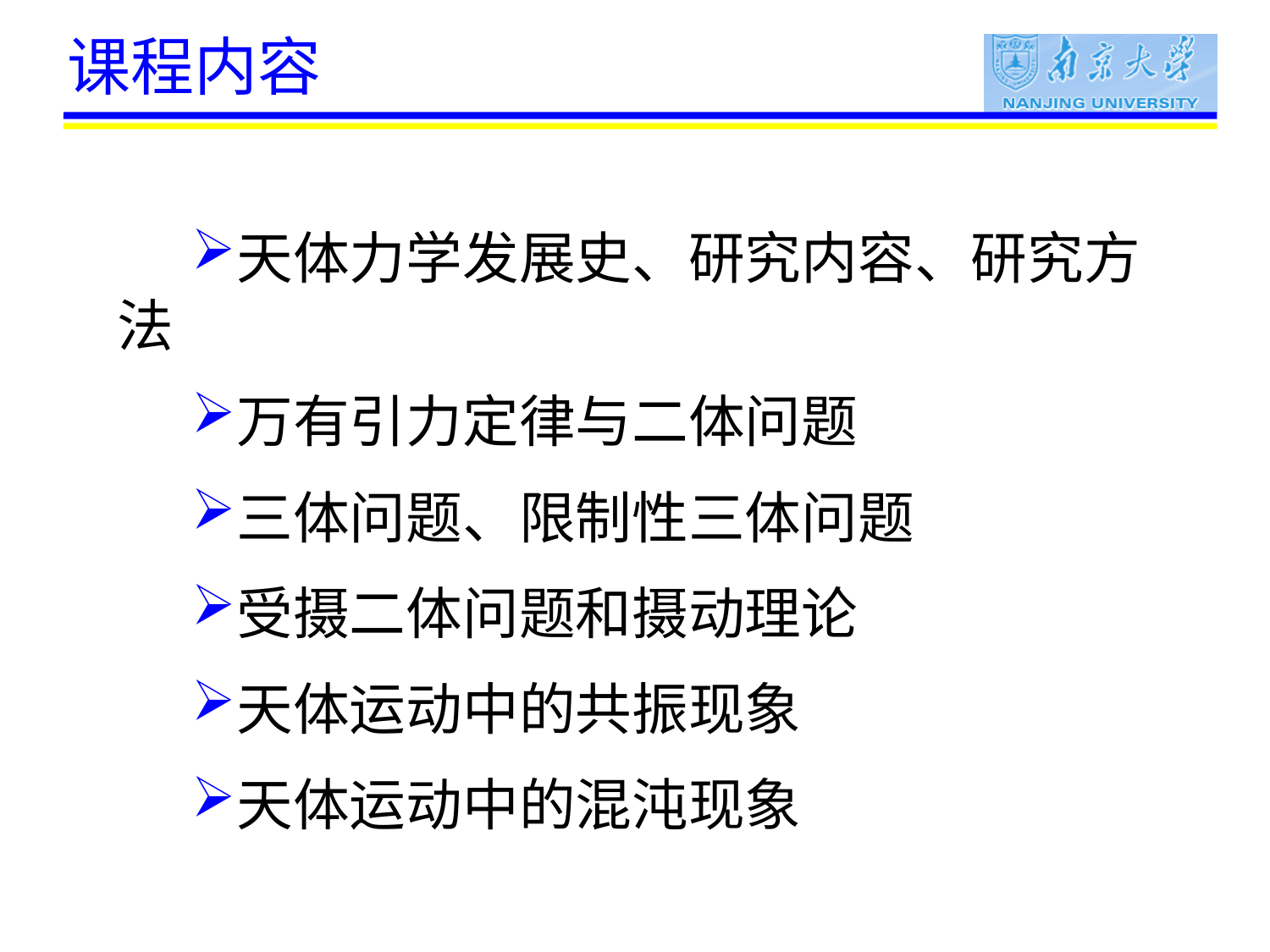

# 课程内容
天体力学发展史、研究内容、研究方法
万有引力定律与二体问题
三体问题、限制性三体问题
受摄二体问题和摄动理论
天体运动中的共振现象
天体运动中的混沌现象